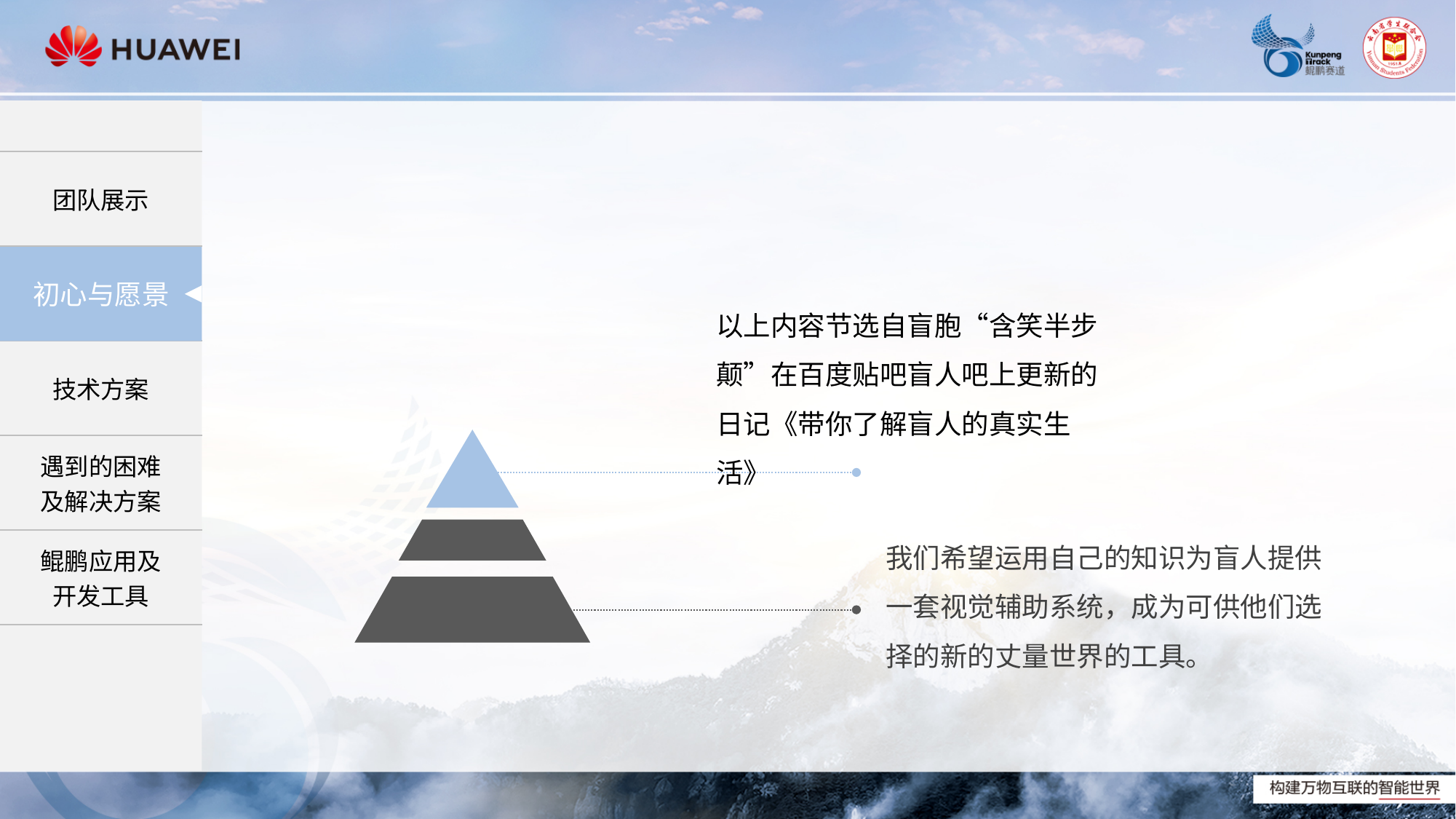

以上内容节选自盲胞“含笑半步颠”在百度贴吧盲人吧上更新的日记《带你了解盲人的真实生活》

我们希望运用自己的知识为盲人提供一套视觉辅助系统，成为可供他们选择的新的丈量世界的工具。